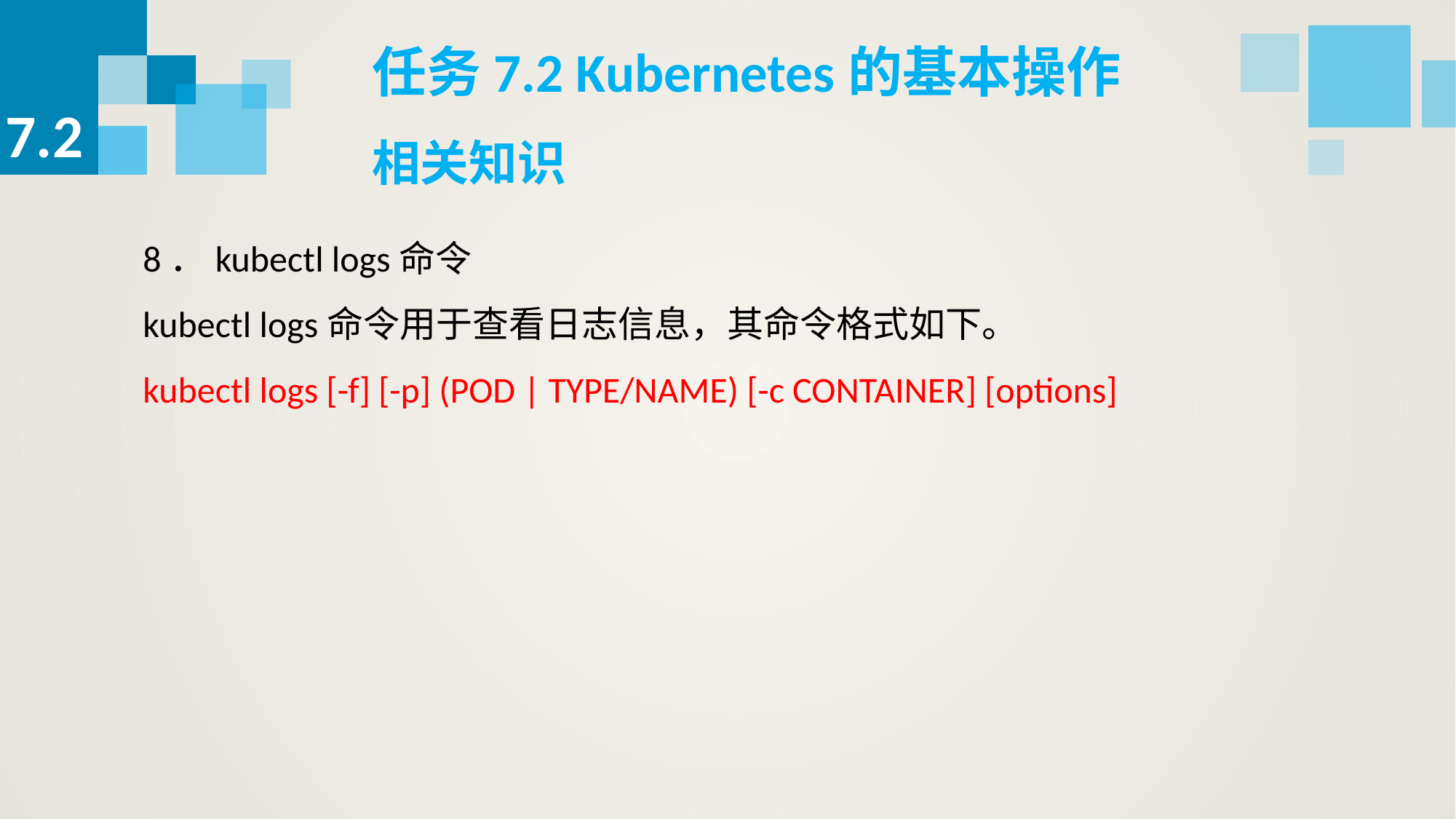

任务7.2 Kubernetes的基本操作
7.2
相关知识
8．kubectl logs命令
kubectl logs命令用于查看日志信息，其命令格式如下。
kubectl logs [-f] [-p] (POD | TYPE/NAME) [-c CONTAINER] [options]